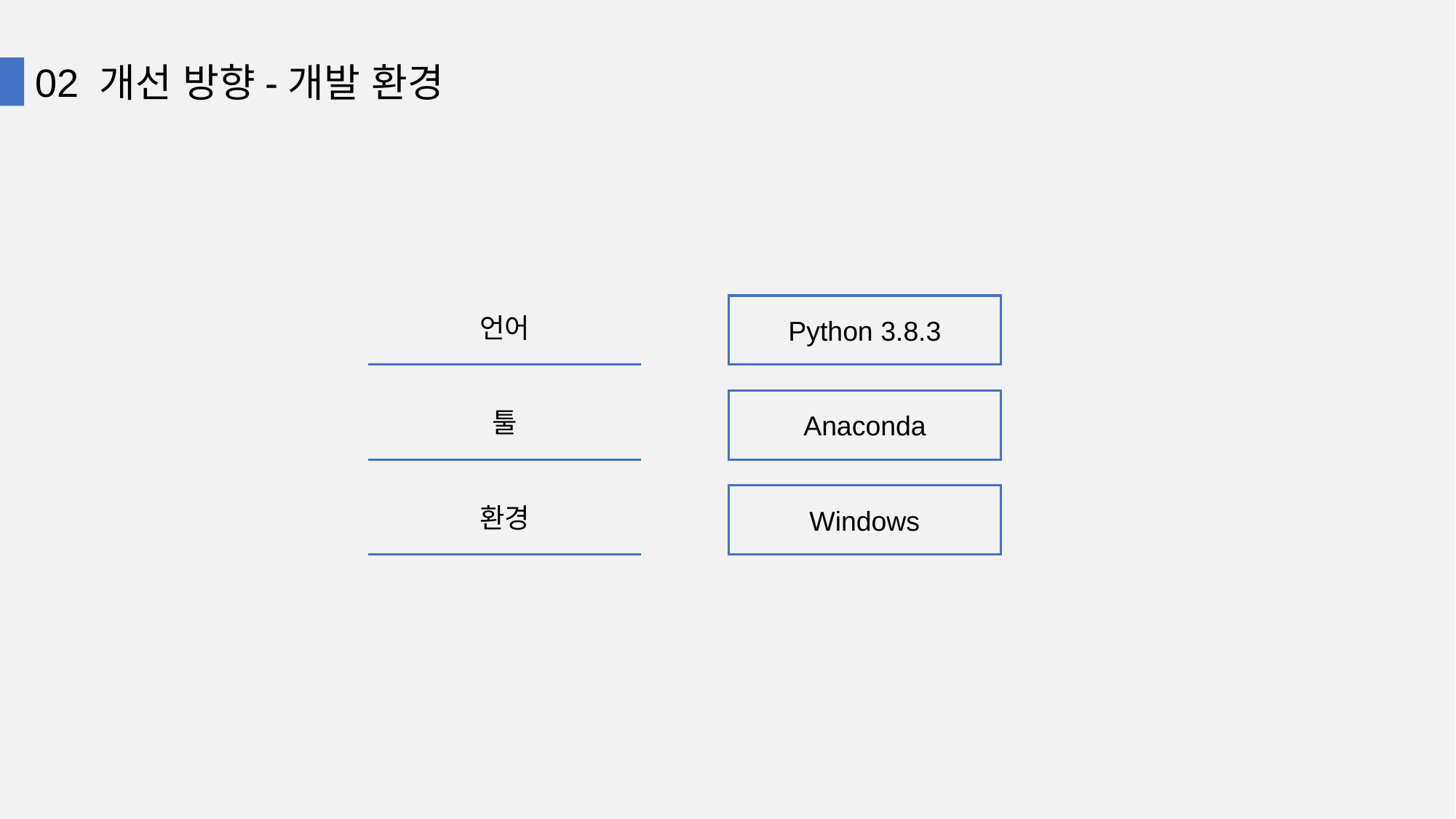

02 개선 방향-개발 환경

Python 3.8.3
언어
Anaconda
툴
Windows
환경